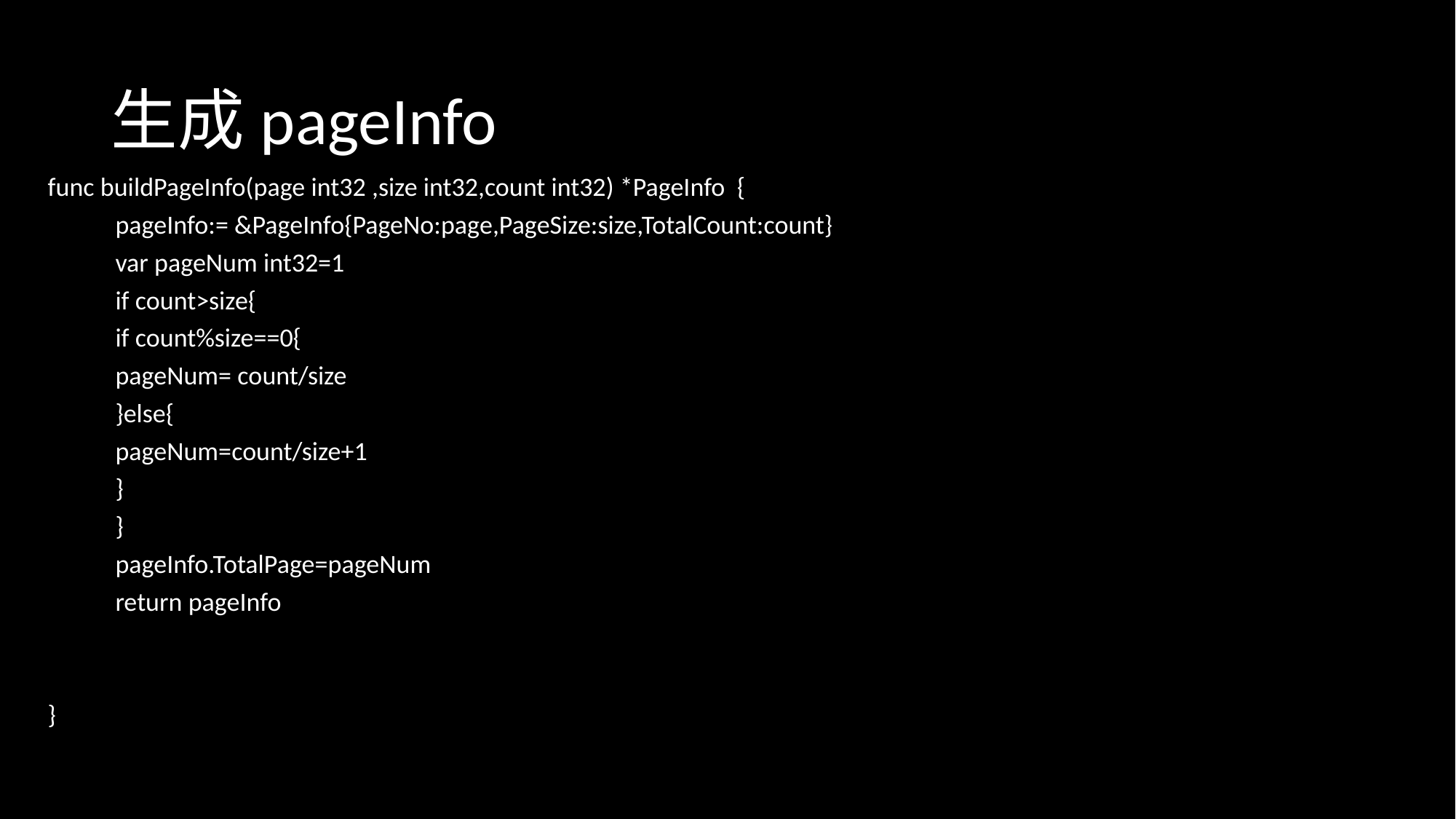

# 生成pageInfo
func buildPageInfo(page int32 ,size int32,count int32) *PageInfo  {
	pageInfo:= &PageInfo{PageNo:page,PageSize:size,TotalCount:count}
	var pageNum int32=1
	if count>size{
		if count%size==0{
			pageNum= count/size
		}else{
			pageNum=count/size+1
		}
	}
	pageInfo.TotalPage=pageNum
	return pageInfo

}